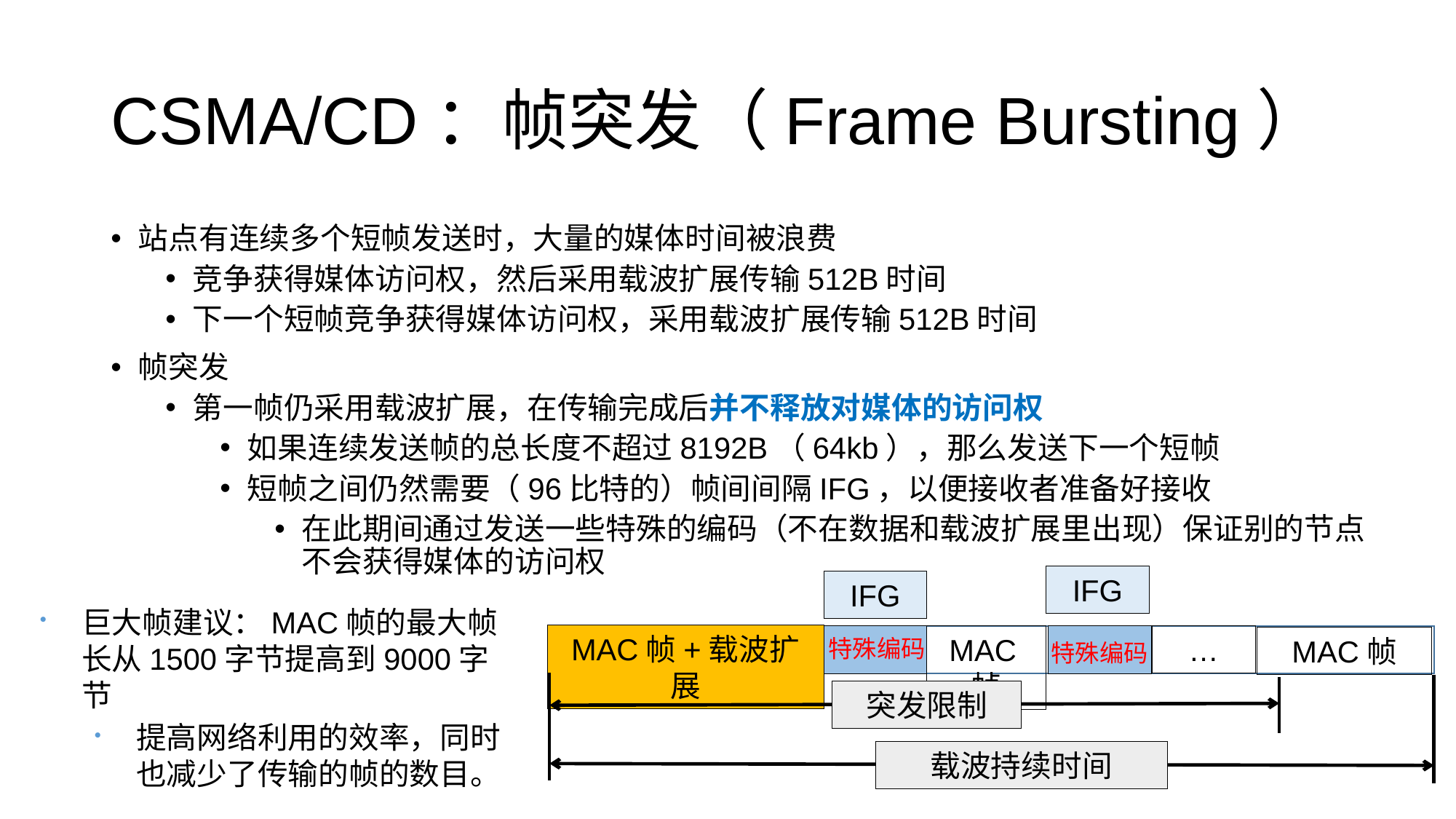

# CSMA/CD：帧突发（Frame Bursting）
站点有连续多个短帧发送时，大量的媒体时间被浪费
竞争获得媒体访问权，然后采用载波扩展传输512B时间
下一个短帧竞争获得媒体访问权，采用载波扩展传输512B时间
帧突发
第一帧仍采用载波扩展，在传输完成后并不释放对媒体的访问权
如果连续发送帧的总长度不超过8192B（64kb），那么发送下一个短帧
短帧之间仍然需要（96比特的）帧间间隔IFG，以便接收者准备好接收
在此期间通过发送一些特殊的编码（不在数据和载波扩展里出现）保证别的节点不会获得媒体的访问权

IFG
IFG
MAC帧+载波扩展

MAC帧

…
MAC帧
突发限制
载波持续时间
巨大帧建议：MAC帧的最大帧长从1500字节提高到9000字节
提高网络利用的效率，同时也减少了传输的帧的数目。

特殊编码
特殊编码